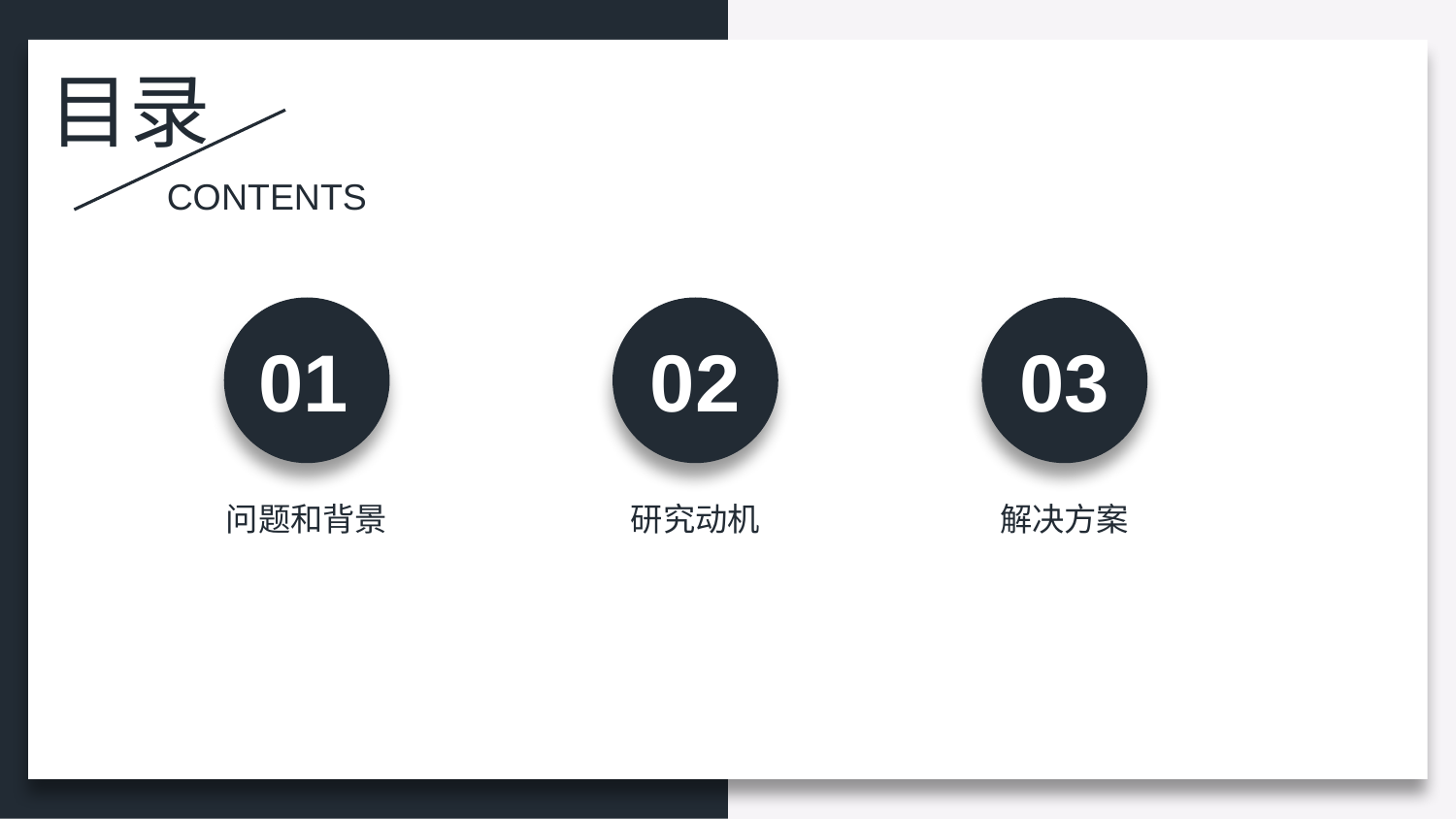

目录
CONTENTS

02
研究动机

03
解决方案
05
01
问题和背景